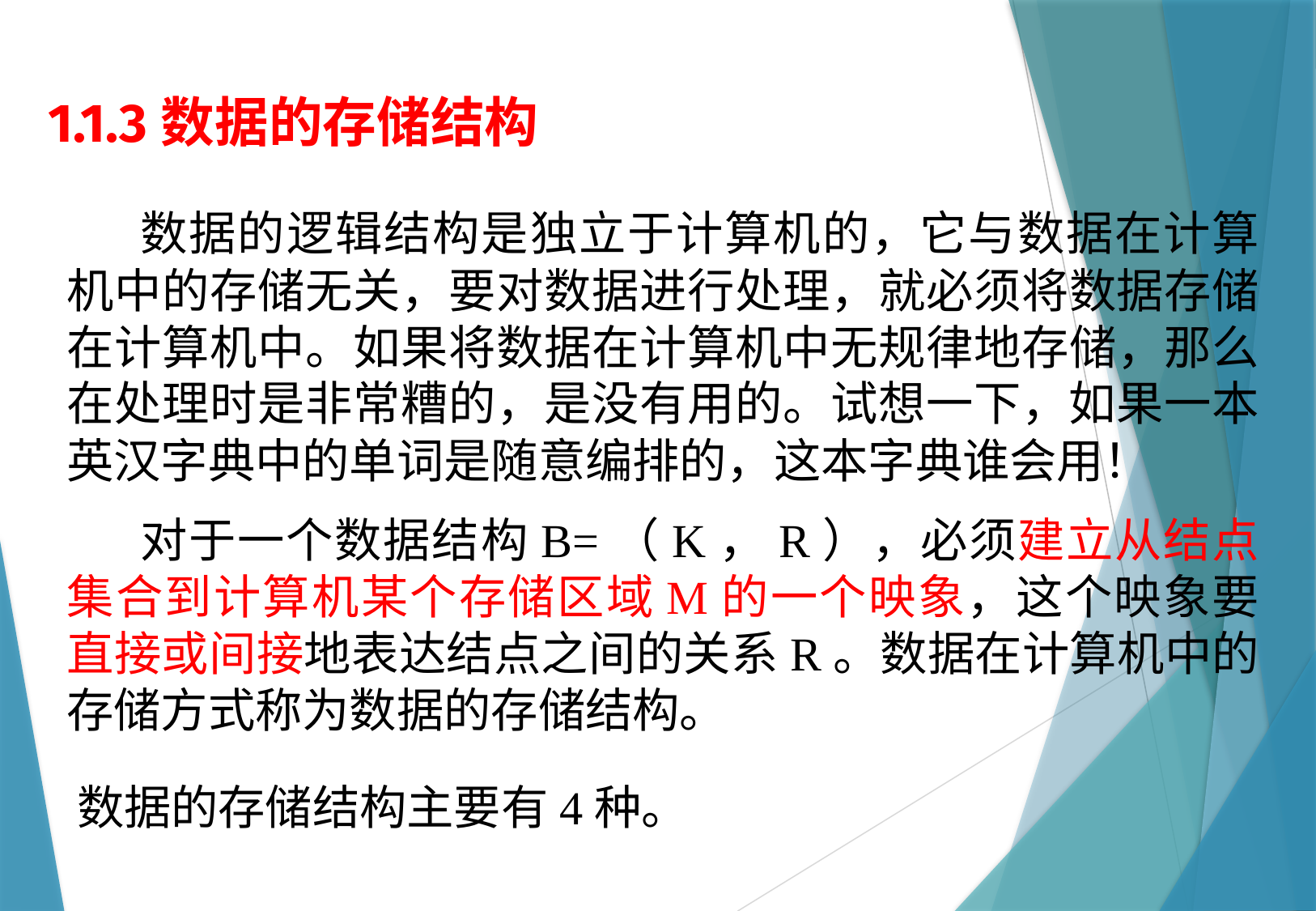

1.1.3数据的存储结构
     数据的逻辑结构是独立于计算机的，它与数据在计算机中的存储无关，要对数据进行处理，就必须将数据存储在计算机中。如果将数据在计算机中无规律地存储，那么在处理时是非常糟的，是没有用的。试想一下，如果一本英汉字典中的单词是随意编排的，这本字典谁会用！
     对于一个数据结构B=（K，R），必须建立从结点集合到计算机某个存储区域M的一个映象，这个映象要直接或间接地表达结点之间的关系R。数据在计算机中的存储方式称为数据的存储结构。
数据的存储结构主要有4种。